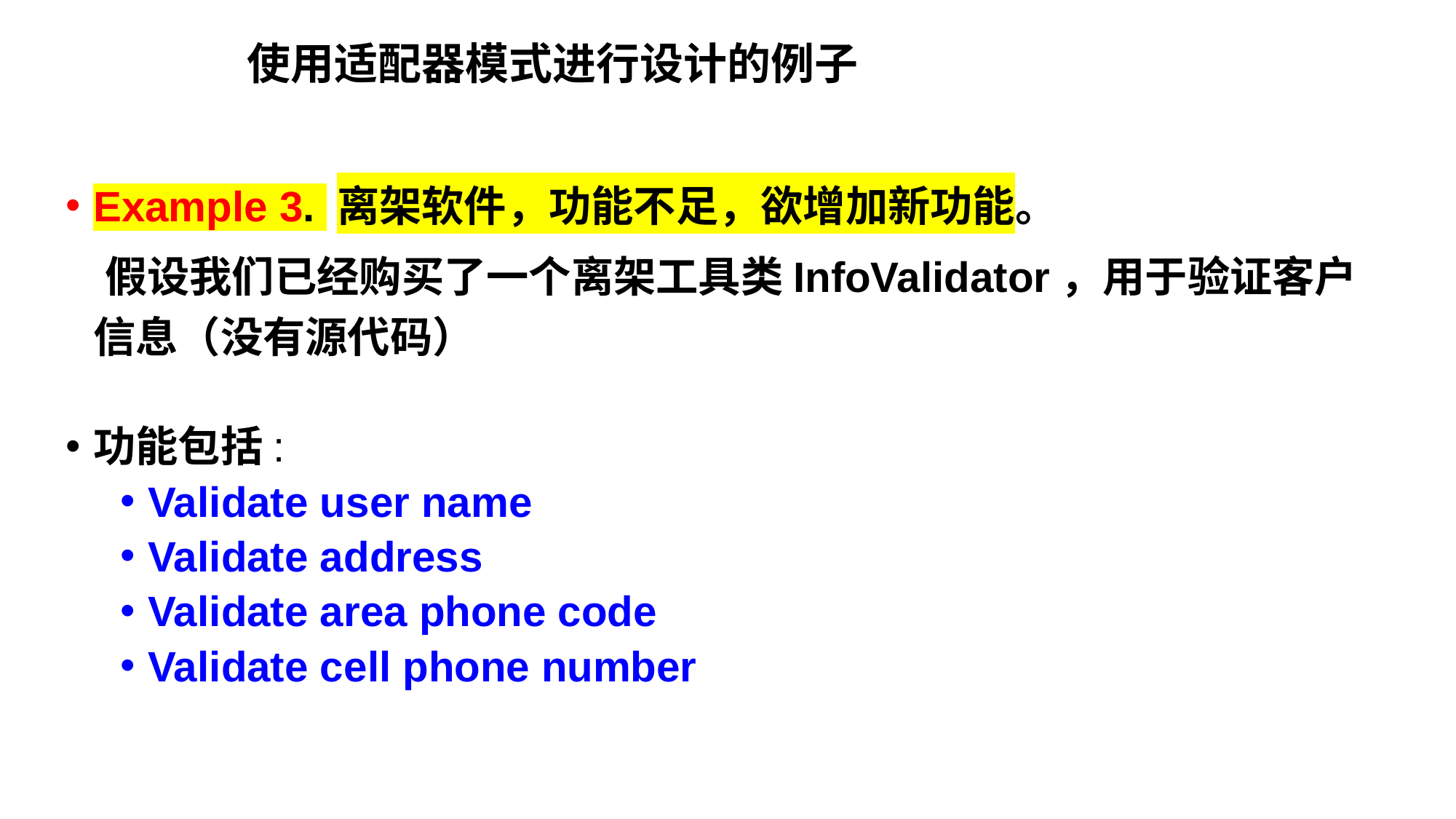

# 使用适配器模式进行设计的例子
Example 3. 离架软件，功能不足，欲增加新功能。
   假设我们已经购买了一个离架工具类InfoValidator，用于验证客户信息（没有源代码）

功能包括:
Validate user name
Validate address
Validate area phone code
Validate cell phone number
34